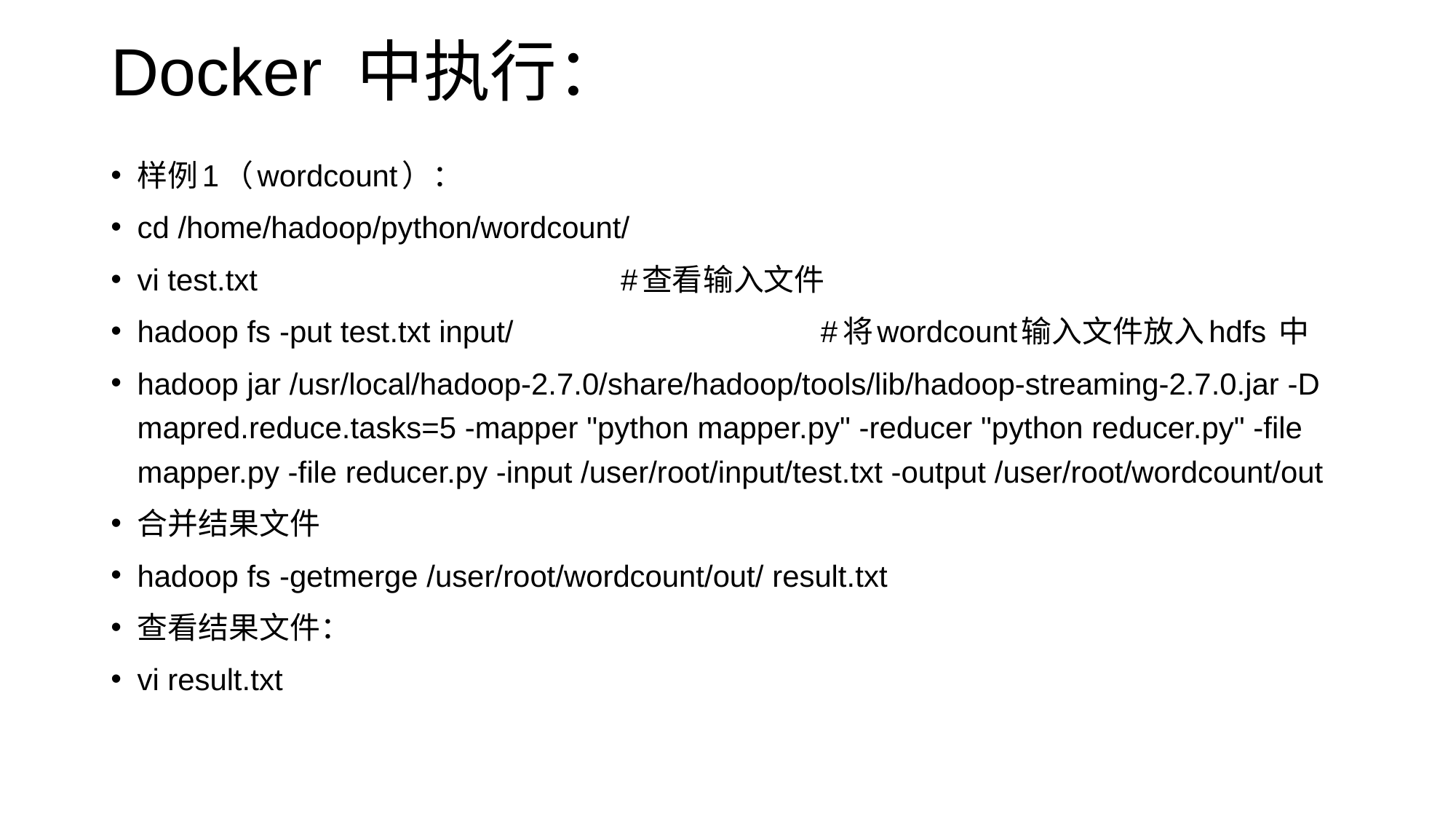

# Docker 中执行：
样例1（wordcount）：
cd /home/hadoop/python/wordcount/
vi test.txt                        		                #查看输入文件
hadoop fs -put test.txt input/                                    #将wordcount输入文件放入hdfs 中
hadoop jar /usr/local/hadoop-2.7.0/share/hadoop/tools/lib/hadoop-streaming-2.7.0.jar -D mapred.reduce.tasks=5 -mapper "python mapper.py" -reducer "python reducer.py" -file mapper.py -file reducer.py -input /user/root/input/test.txt -output /user/root/wordcount/out
合并结果文件
hadoop fs -getmerge /user/root/wordcount/out/ result.txt
查看结果文件：
vi result.txt